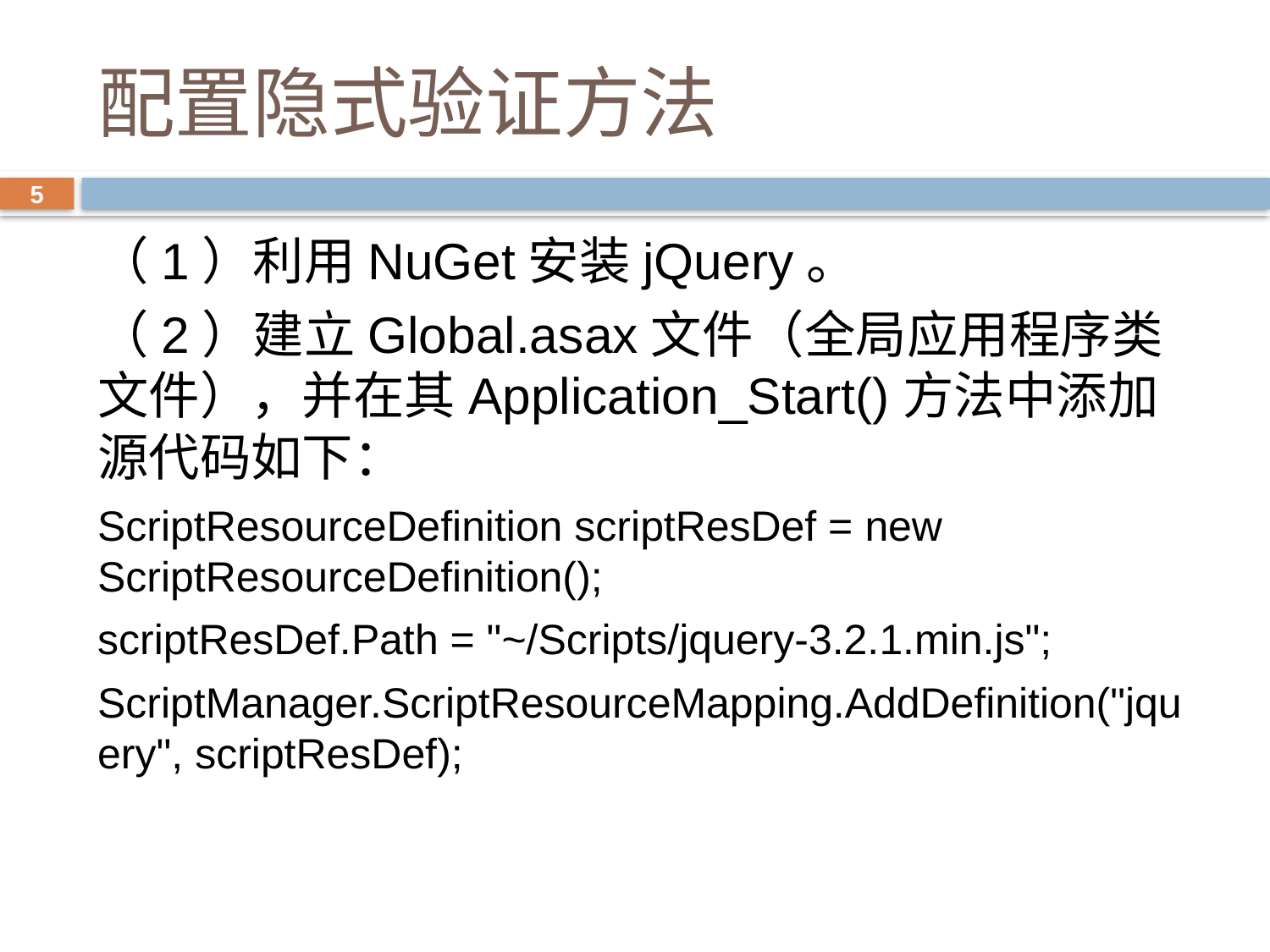

# 配置隐式验证方法
5
（1）利用NuGet安装jQuery。
（2）建立Global.asax文件（全局应用程序类文件），并在其Application_Start()方法中添加源代码如下：
ScriptResourceDefinition scriptResDef = new ScriptResourceDefinition();
scriptResDef.Path = "~/Scripts/jquery-3.2.1.min.js";
ScriptManager.ScriptResourceMapping.AddDefinition("jquery", scriptResDef);